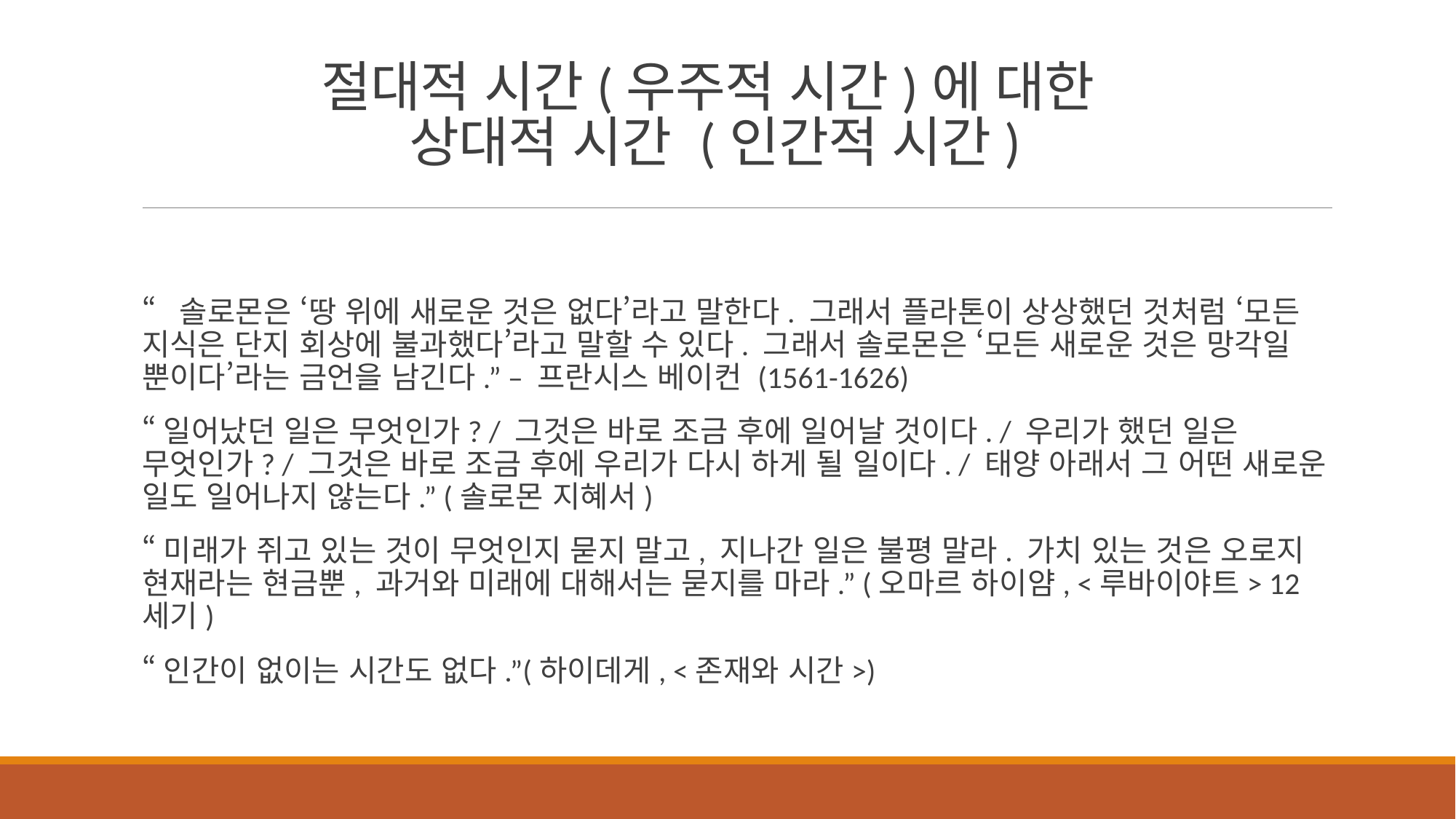

# 절대적 시간(우주적 시간)에 대한 상대적 시간 (인간적 시간)
“솔로몬은 ‘땅 위에 새로운 것은 없다’라고 말한다. 그래서 플라톤이 상상했던 것처럼 ‘모든 지식은 단지 회상에 불과했다’라고 말할 수 있다. 그래서 솔로몬은 ‘모든 새로운 것은 망각일 뿐이다’라는 금언을 남긴다.” – 프란시스 베이컨 (1561-1626)
“일어났던 일은 무엇인가? / 그것은 바로 조금 후에 일어날 것이다. / 우리가 했던 일은 무엇인가? / 그것은 바로 조금 후에 우리가 다시 하게 될 일이다. / 태양 아래서 그 어떤 새로운 일도 일어나지 않는다.” (솔로몬 지혜서)
“미래가 쥐고 있는 것이 무엇인지 묻지 말고, 지나간 일은 불평 말라. 가치 있는 것은 오로지 현재라는 현금뿐, 과거와 미래에 대해서는 묻지를 마라.” (오마르 하이얌, <루바이야트> 12세기)
“인간이 없이는 시간도 없다.”(하이데게, <존재와 시간>)